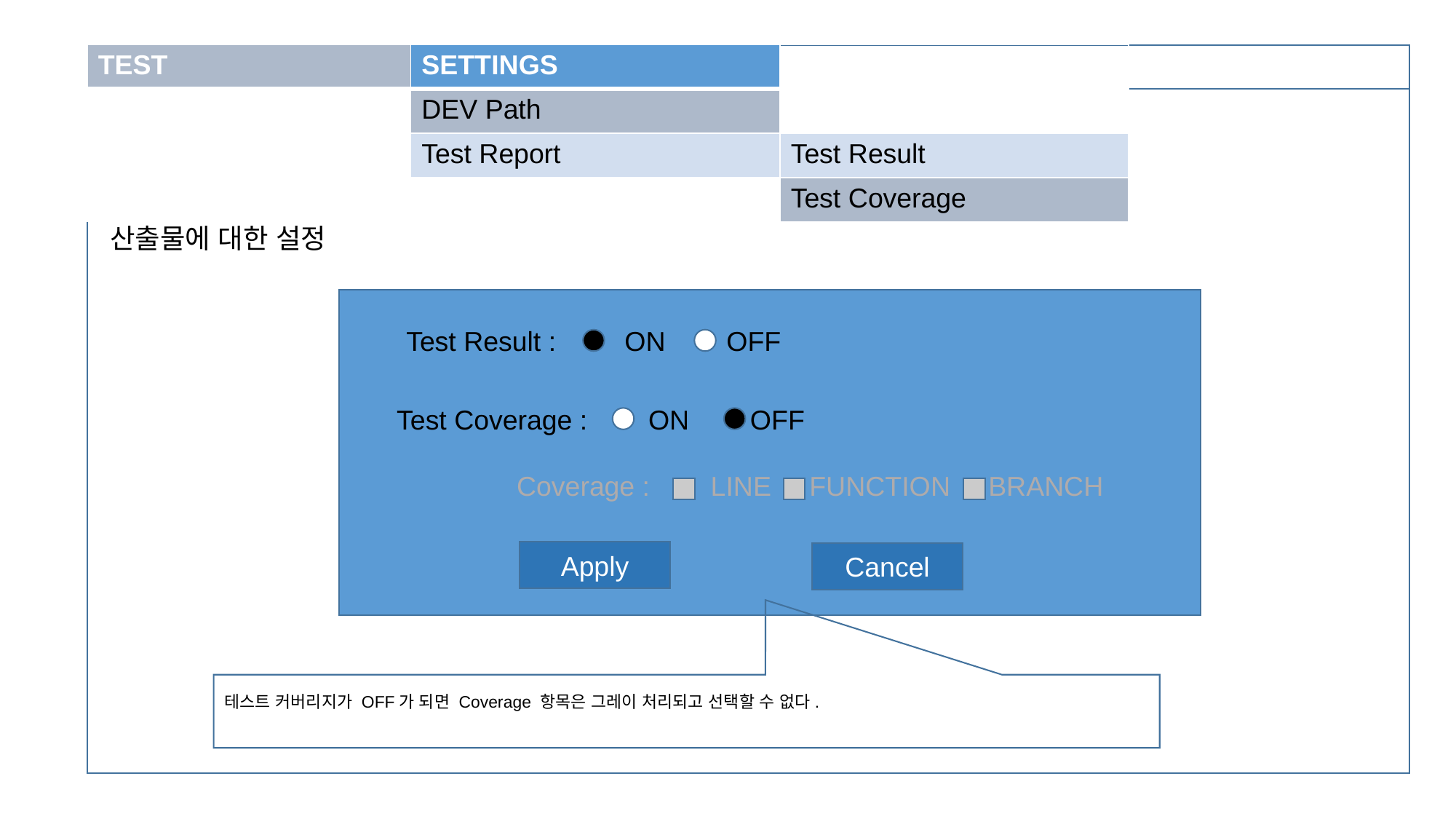

| TEST | SETTINGS |  |
| --- | --- | --- |
|  | DEV Path |  |
|  | Test Report | Test Result |
|  |  | Test Coverage |

산출물에 대한 설정

Test Result :         ON        OFF

Test Coverage :        ON        OFF

Coverage :        LINE     FUNCTION     BRANCH

Apply
Cancel
테스트 커버리지가 OFF가 되면 Coverage 항목은 그레이 처리되고 선택할 수 없다.